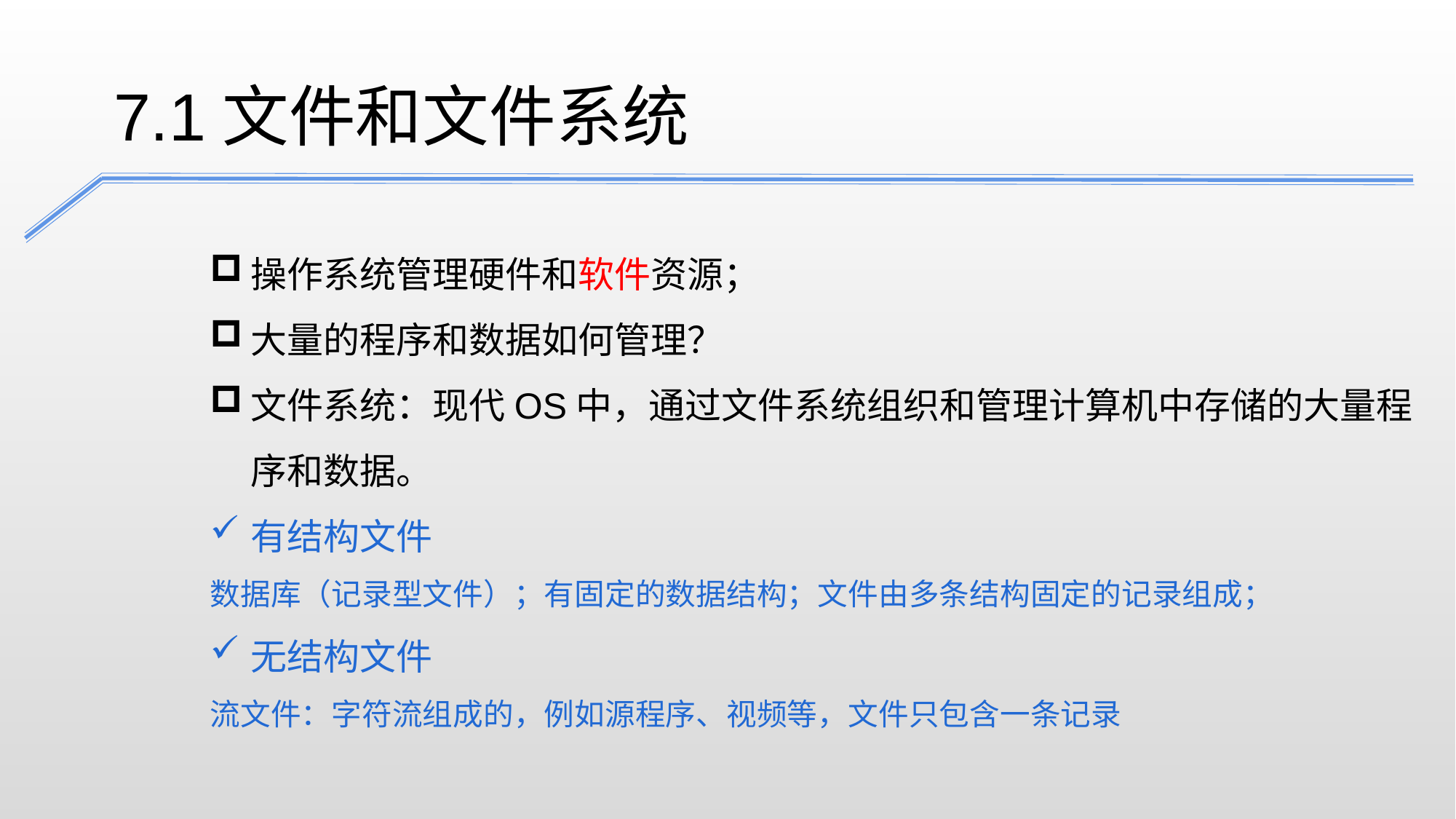

7.1文件和文件系统
操作系统管理硬件和软件资源；
大量的程序和数据如何管理？
文件系统：现代OS中，通过文件系统组织和管理计算机中存储的大量程序和数据。
有结构文件
数据库（记录型文件）；有固定的数据结构；文件由多条结构固定的记录组成；
无结构文件
流文件：字符流组成的，例如源程序、视频等，文件只包含一条记录